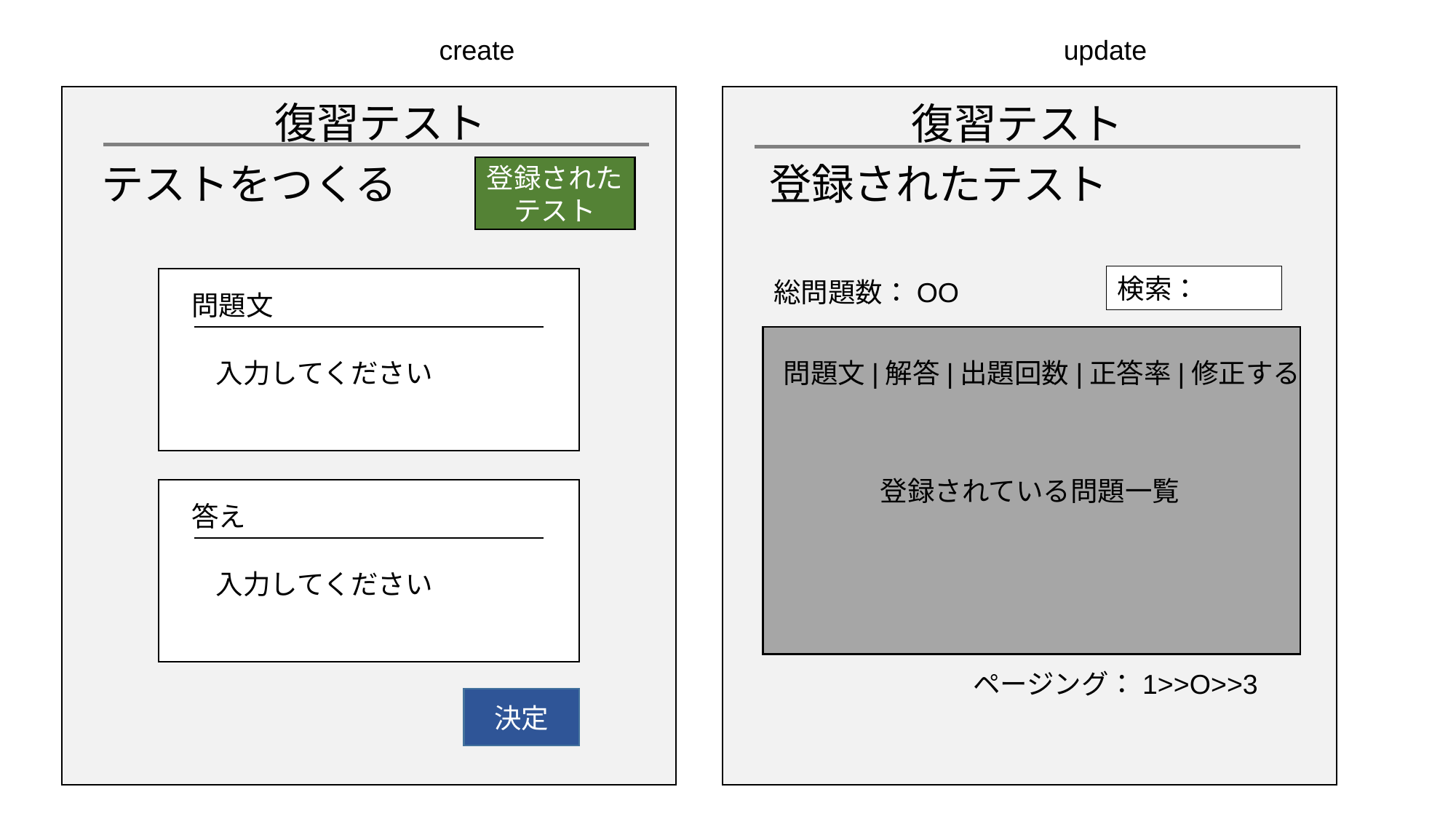

create

復習テスト
テストをつくる
登録されたテスト

問題文
入力してください

答え
入力してください
決定
update

復習テスト
登録されたテスト
検索：
総問題数：OO

問題文|解答|出題回数|正答率|修正する
登録されている問題一覧
ページング：1>>O>>3